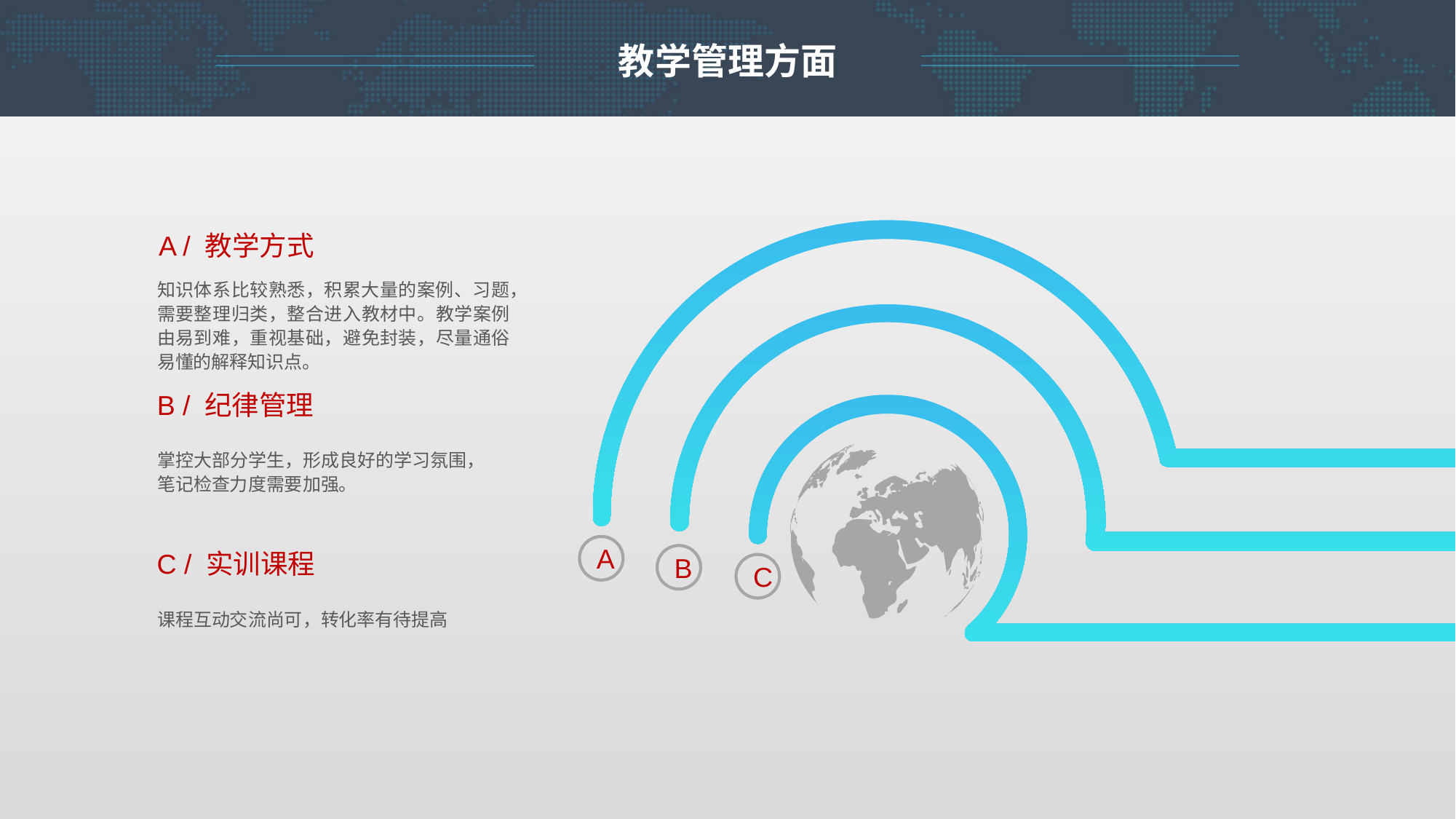

教学管理方面

A / 教学方式
知识体系比较熟悉，积累大量的案例、习题，需要整理归类，整合进入教材中。教学案例由易到难，重视基础，避免封装，尽量通俗易懂的解释知识点。

B / 纪律管理

掌控大部分学生，形成良好的学习氛围，笔记检查力度需要加强。

A
C / 实训课程
B
C
课程互动交流尚可，转化率有待提高